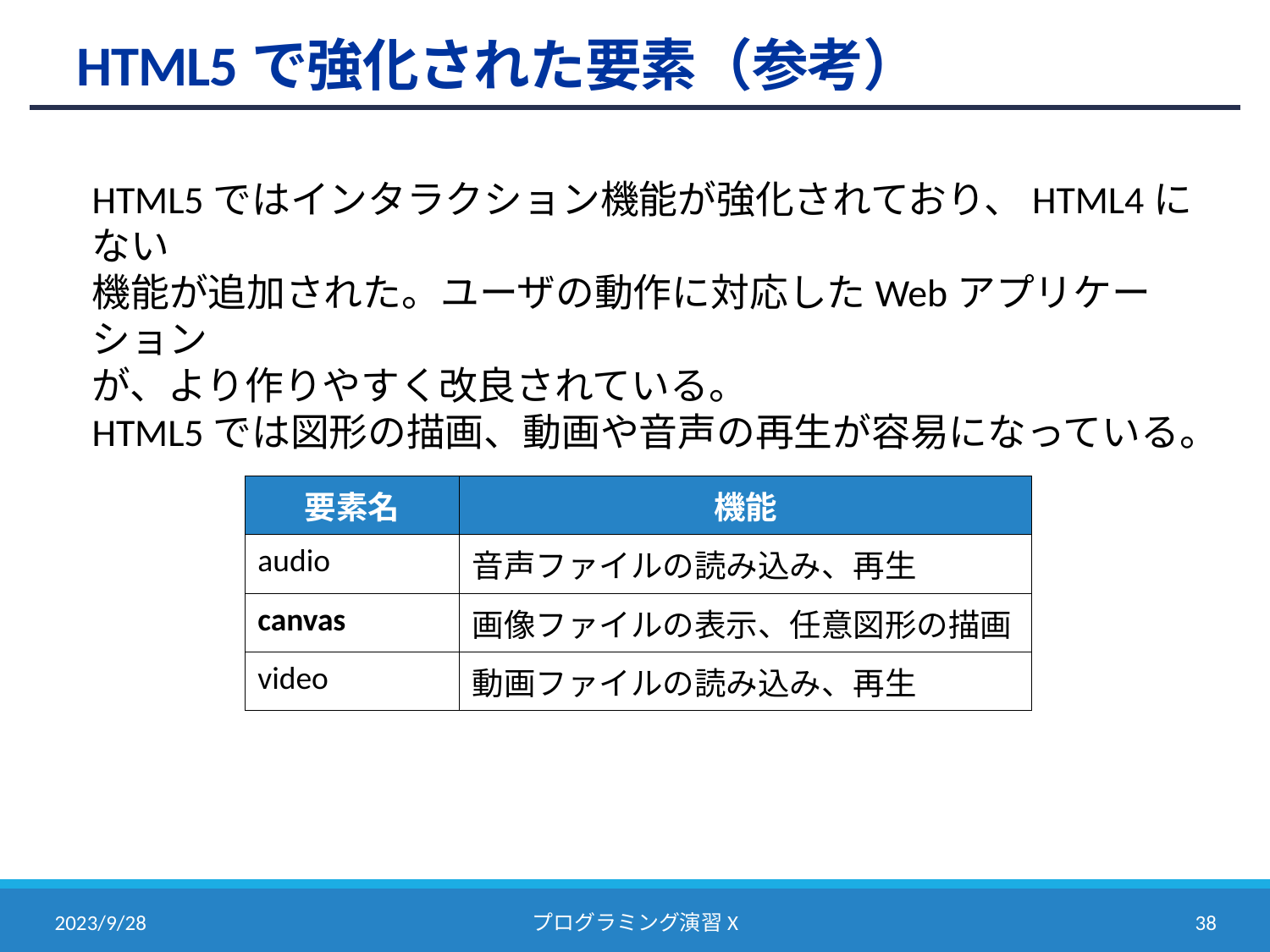

# HTML5で強化された要素（参考）

HTML5ではインタラクション機能が強化されており、HTML4にない
機能が追加された。ユーザの動作に対応したWebアプリケーション
が、より作りやすく改良されている。
HTML5では図形の描画、動画や音声の再生が容易になっている。
| 要素名 | 機能 |
| --- | --- |
| audio | 音声ファイルの読み込み、再生 |
| canvas | 画像ファイルの表示、任意図形の描画 |
| video | 動画ファイルの読み込み、再生 |
2023/9/28
プログラミング演習X
38